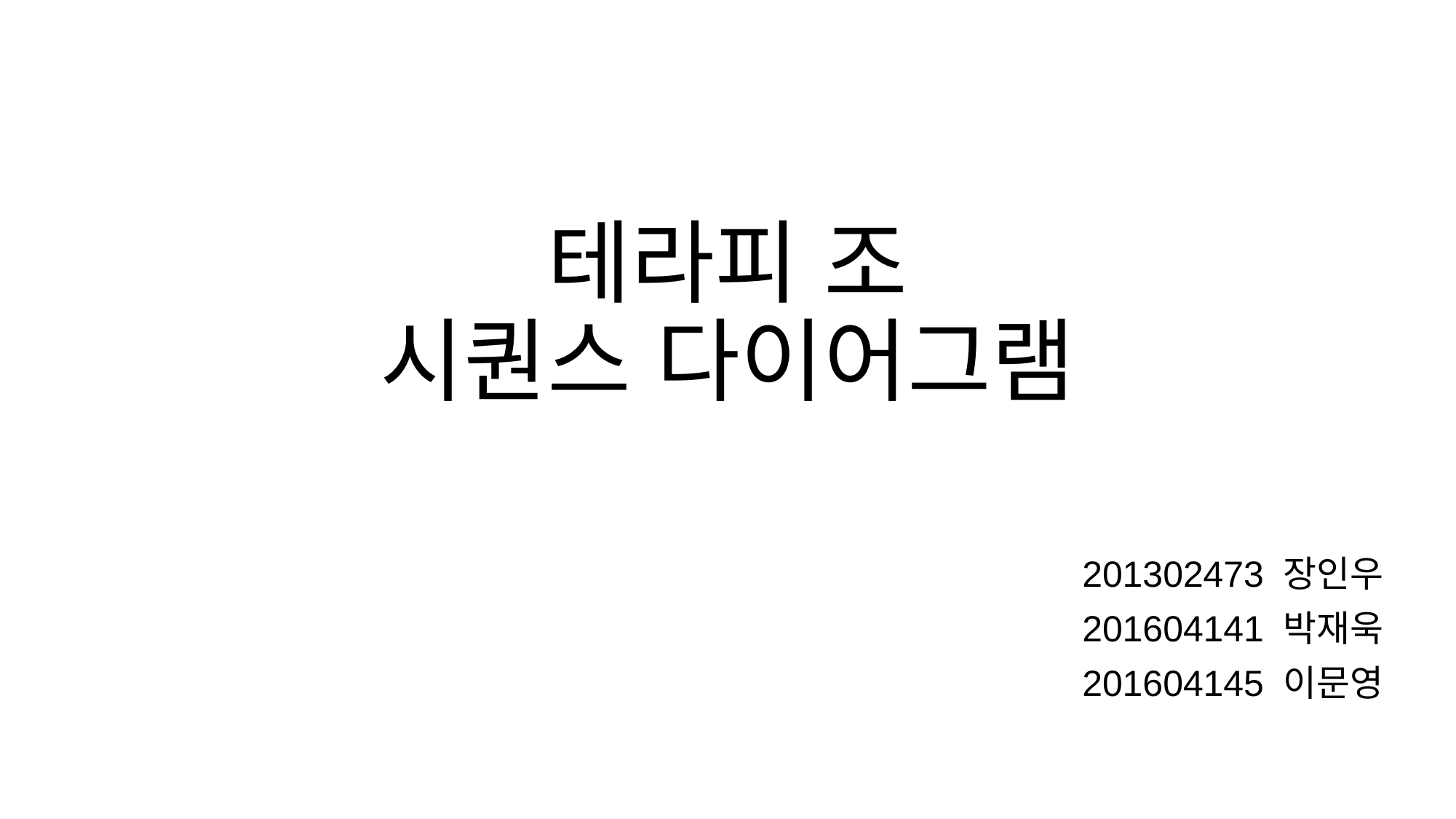

# 테라피 조 시퀀스 다이어그램
201302473 장인우
201604141 박재욱
201604145 이문영